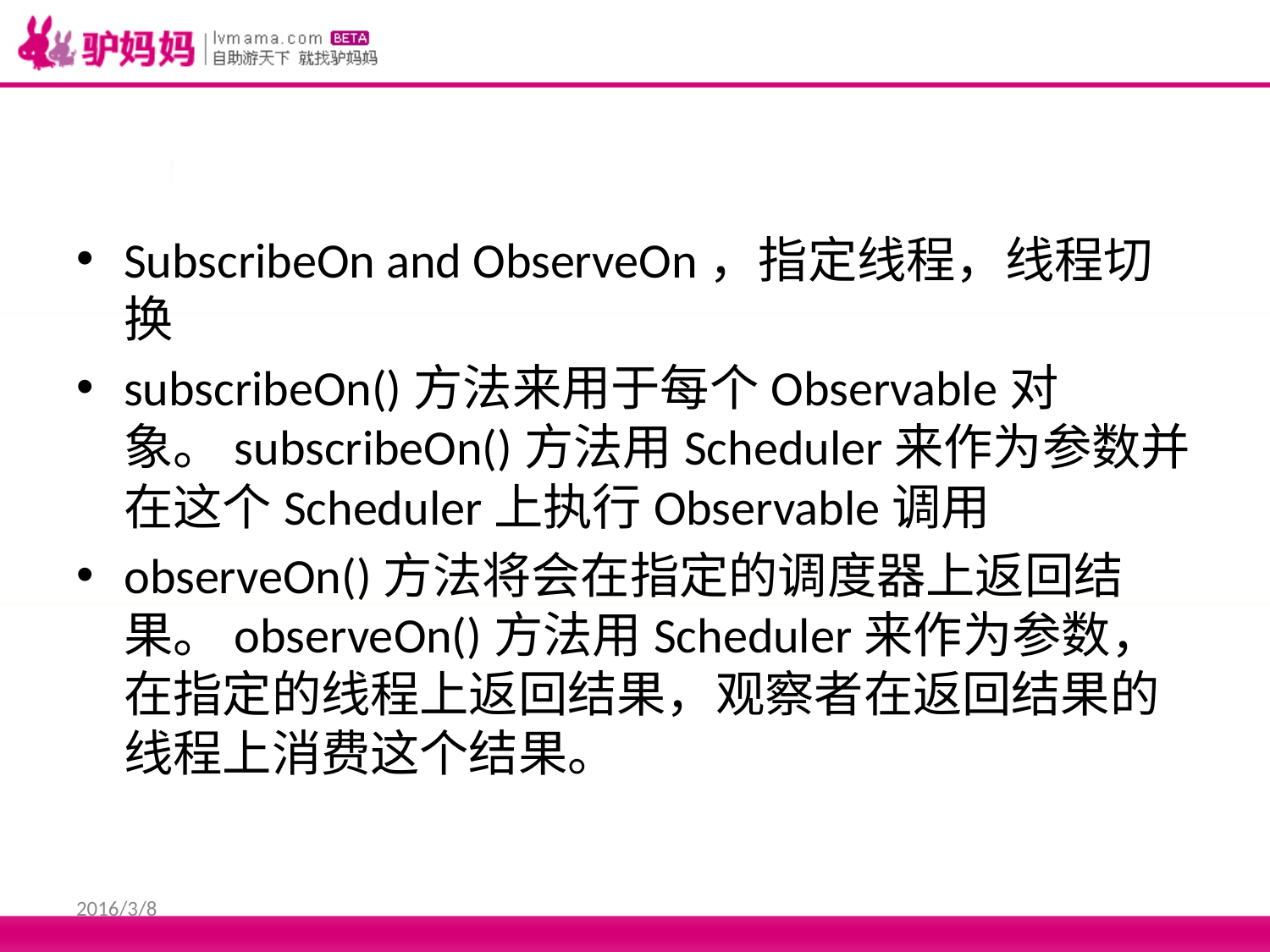

#
SubscribeOn and ObserveOn，指定线程，线程切换
subscribeOn()方法来用于每个Observable对象。subscribeOn()方法用Scheduler来作为参数并在这个Scheduler上执行Observable调用
observeOn()方法将会在指定的调度器上返回结果。observeOn()方法用Scheduler来作为参数，在指定的线程上返回结果，观察者在返回结果的线程上消费这个结果。
2016/3/8